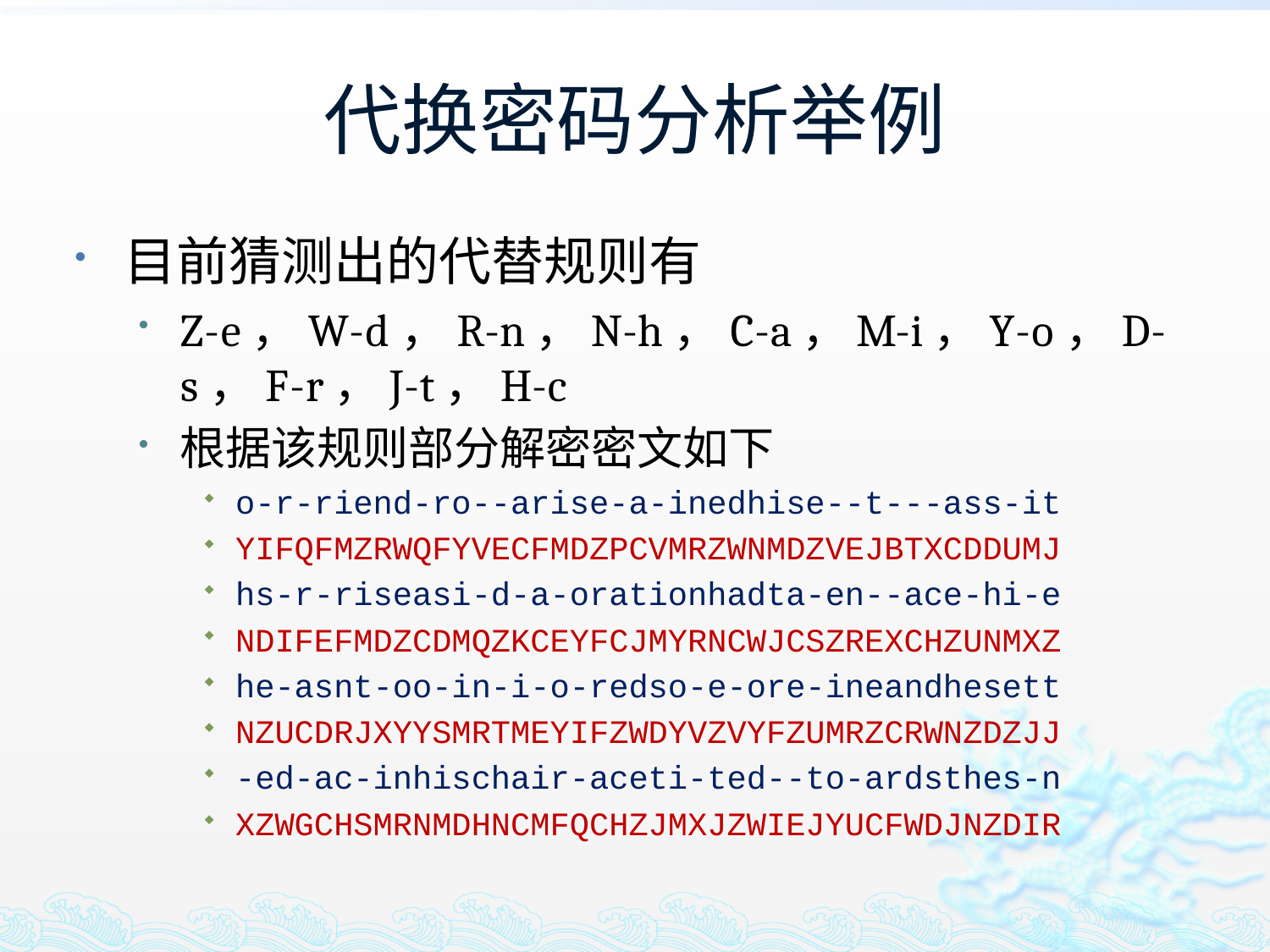

# 代换密码分析举例
目前猜测出的代替规则有
Z-e，W-d，R-n，N-h，C-a，M-i，Y-o，D-s，F-r，J-t，H-c
根据该规则部分解密密文如下
o-r-riend-ro--arise-a-inedhise--t---ass-it
YIFQFMZRWQFYVECFMDZPCVMRZWNMDZVEJBTXCDDUMJ
hs-r-riseasi-d-a-orationhadta-en--ace-hi-e
NDIFEFMDZCDMQZKCEYFCJMYRNCWJCSZREXCHZUNMXZ
he-asnt-oo-in-i-o-redso-e-ore-ineandhesett
NZUCDRJXYYSMRTMEYIFZWDYVZVYFZUMRZCRWNZDZJJ
-ed-ac-inhischair-aceti-ted--to-ardsthes-n
XZWGCHSMRNMDHNCMFQCHZJMXJZWIEJYUCFWDJNZDIR